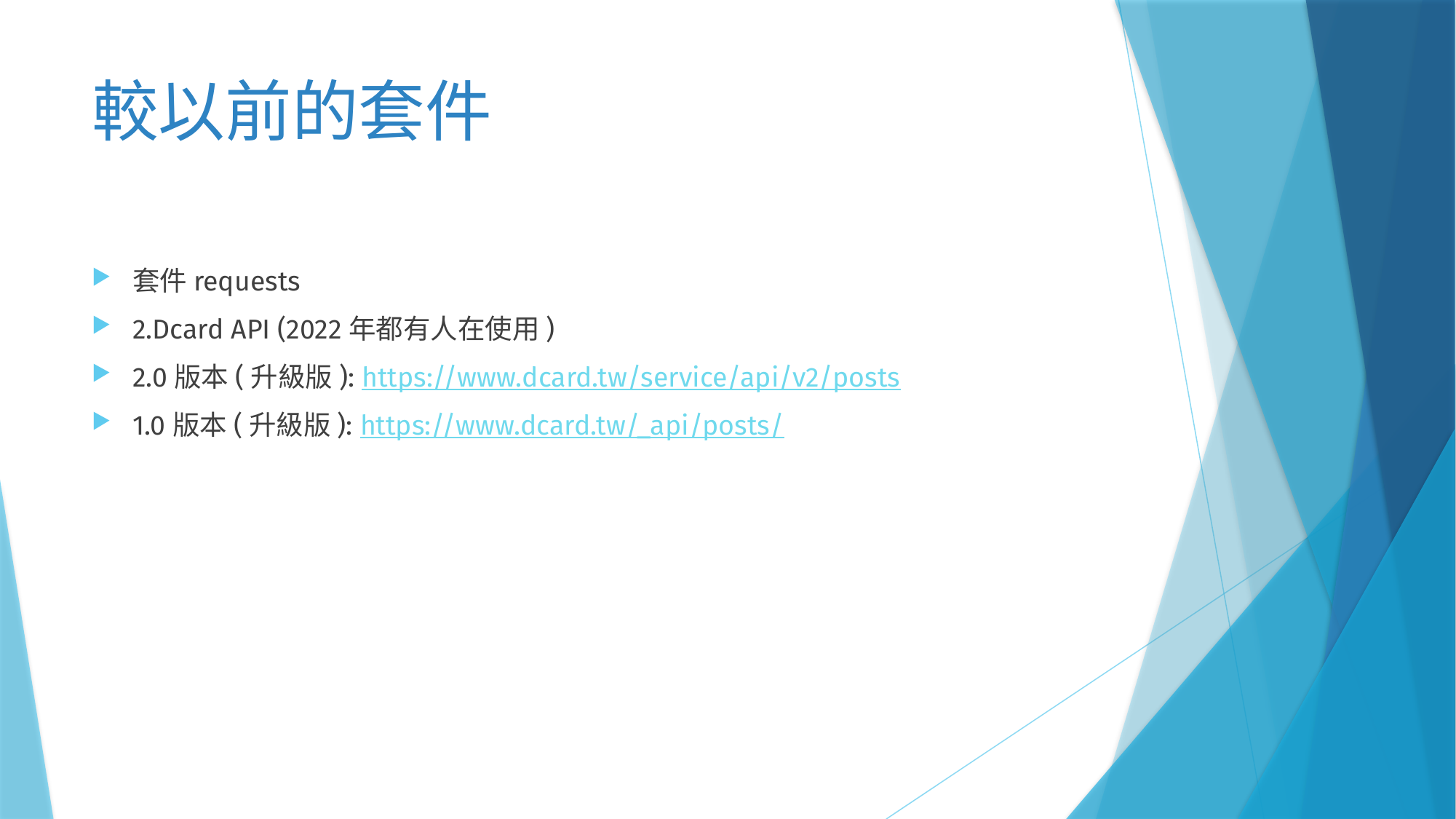

# 較以前的套件
套件requests
2.Dcard API (2022年都有人在使用)
2.0版本(升級版): https://www.dcard.tw/service/api/v2/posts
1.0版本(升級版): https://www.dcard.tw/_api/posts/